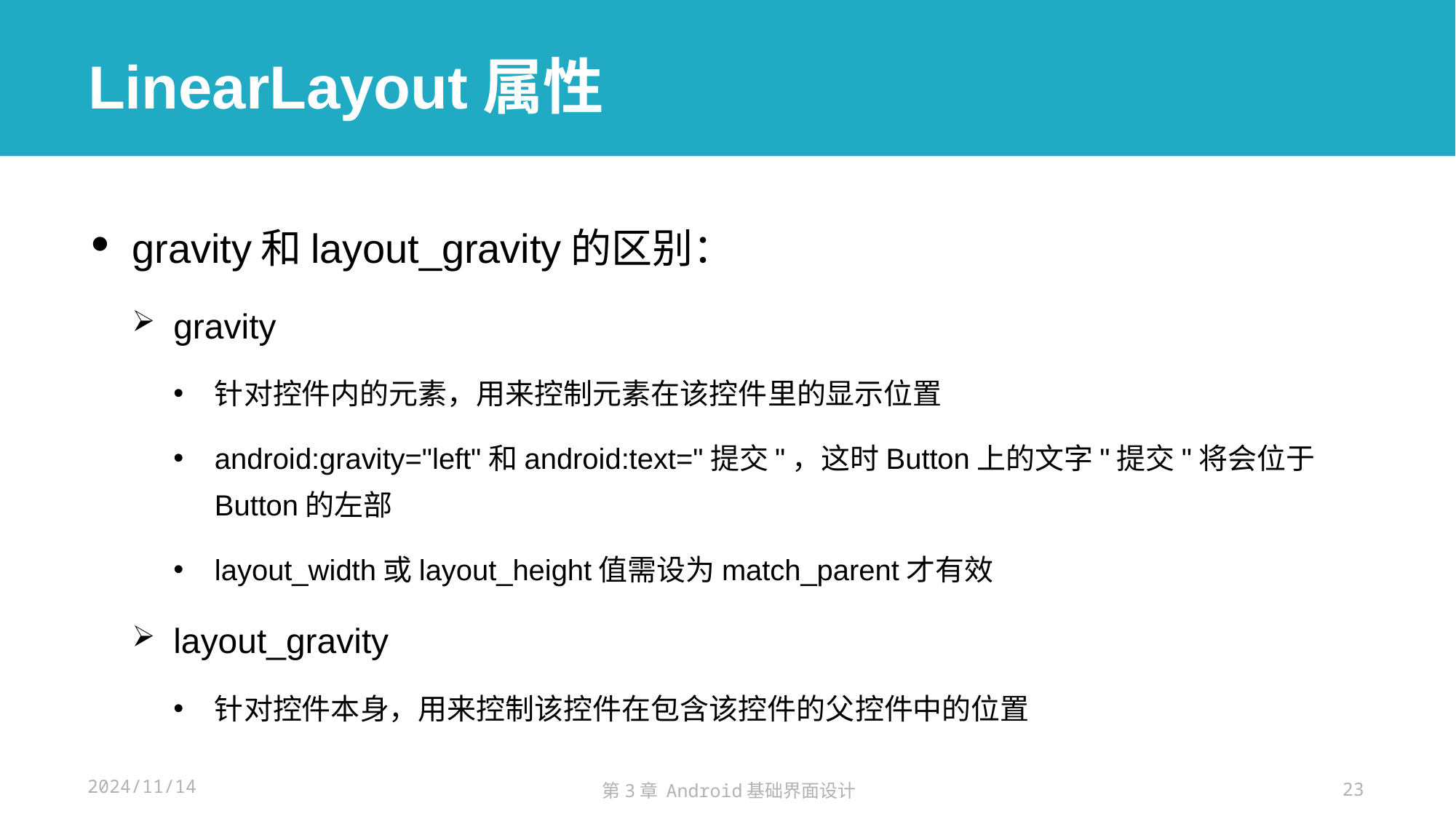

# LinearLayout属性
gravity和layout_gravity的区别：
gravity
针对控件内的元素，用来控制元素在该控件里的显示位置
android:gravity="left"和android:text="提交"，这时Button上的文字"提交"将会位于Button的左部
layout_width或layout_height值需设为match_parent才有效
layout_gravity
针对控件本身，用来控制该控件在包含该控件的父控件中的位置

2024/11/14
第3章 Android基础界面设计
23